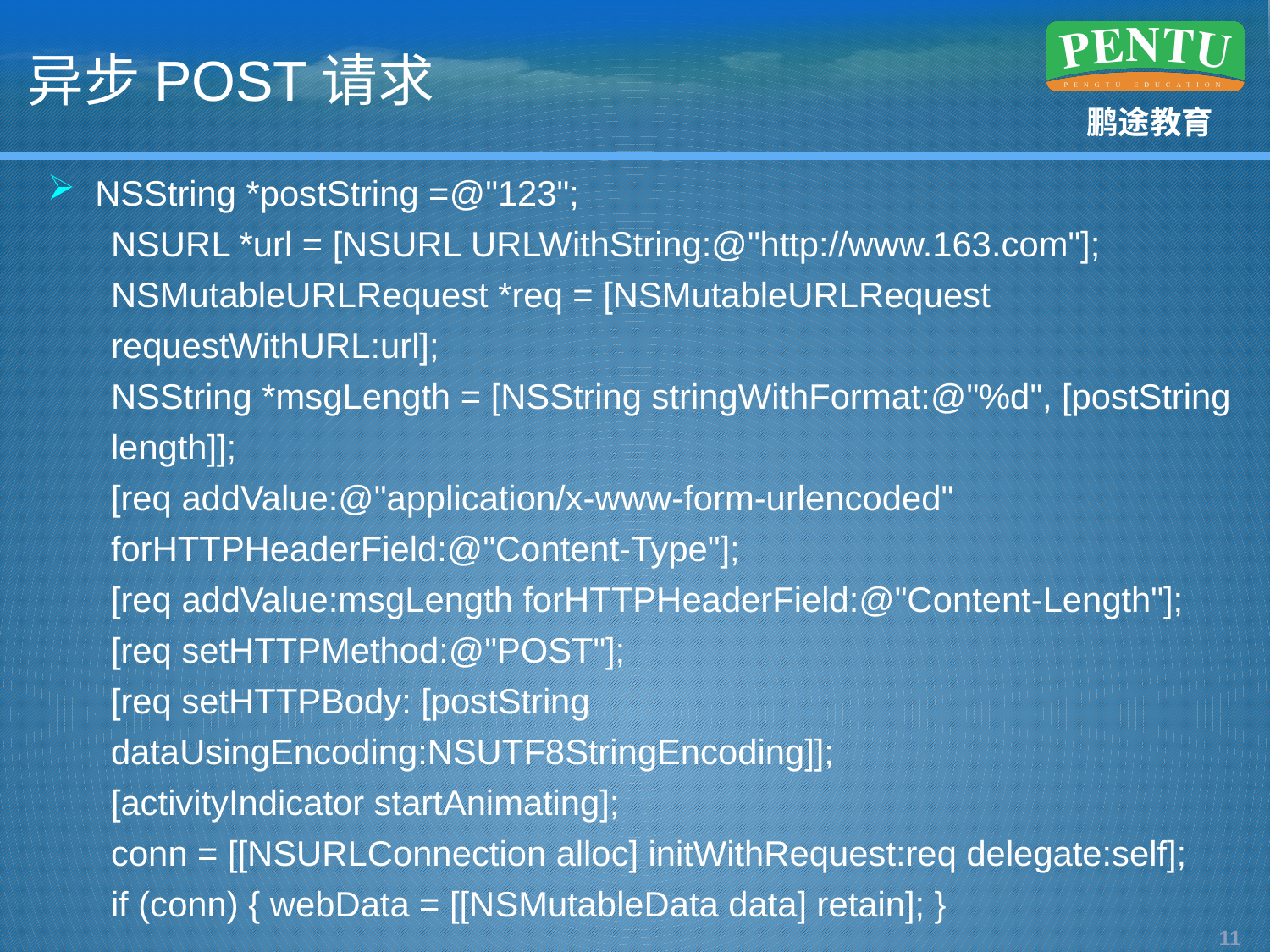

# 异步POST请求
NSString *postString =@"123";
NSURL *url = [NSURL URLWithString:@"http://www.163.com"];
NSMutableURLRequest *req = [NSMutableURLRequest requestWithURL:url];
NSString *msgLength = [NSString stringWithFormat:@"%d", [postString length]];
[req addValue:@"application/x-www-form-urlencoded"
forHTTPHeaderField:@"Content-Type"];
[req addValue:msgLength forHTTPHeaderField:@"Content-Length"];
[req setHTTPMethod:@"POST"];
[req setHTTPBody: [postString dataUsingEncoding:NSUTF8StringEncoding]];
[activityIndicator startAnimating];
conn = [[NSURLConnection alloc] initWithRequest:req delegate:self];
if (conn) { webData = [[NSMutableData data] retain]; }
11